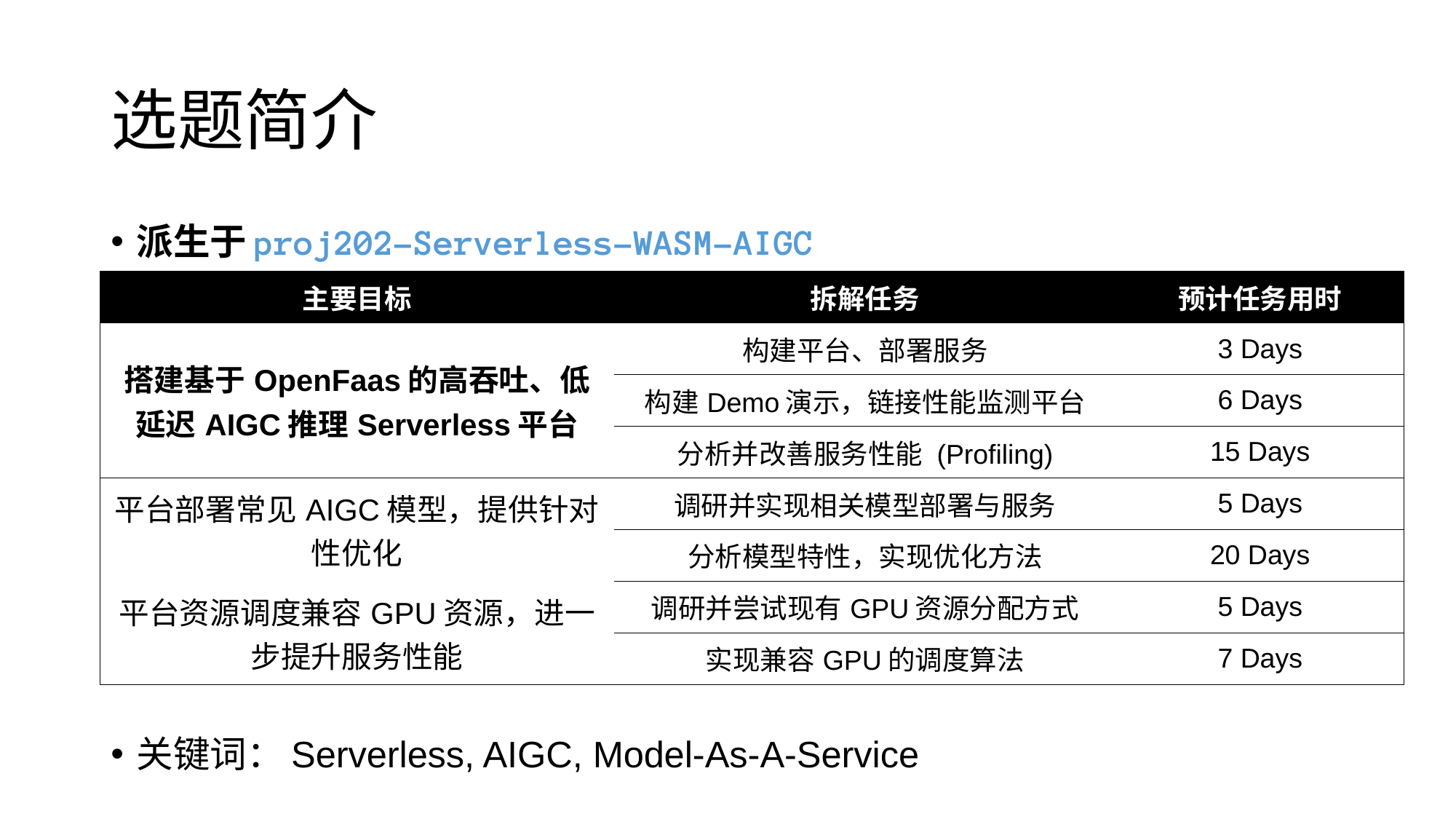

# 选题简介
派生于proj202-Serverless-WASM-AIGC

关键词：Serverless, AIGC, Model-As-A-Service

| 主要目标 | 拆解任务 | 预计任务用时 |
| --- | --- | --- |
| 搭建基于OpenFaas的高吞吐、低延迟AIGC推理Serverless平台 | 构建平台、部署服务 | 3 Days |
|  | 构建Demo演示，链接性能监测平台 | 6 Days |
|  | 分析并改善服务性能 (Profiling) | 15 Days |
| 平台部署常见AIGC模型，提供针对性优化 | 调研并实现相关模型部署与服务 | 5 Days |
|  | 分析模型特性，实现优化方法 | 20 Days |
| 平台资源调度兼容GPU资源，进一步提升服务性能 | 调研并尝试现有GPU资源分配方式 | 5 Days |
|  | 实现兼容GPU的调度算法 | 7 Days |